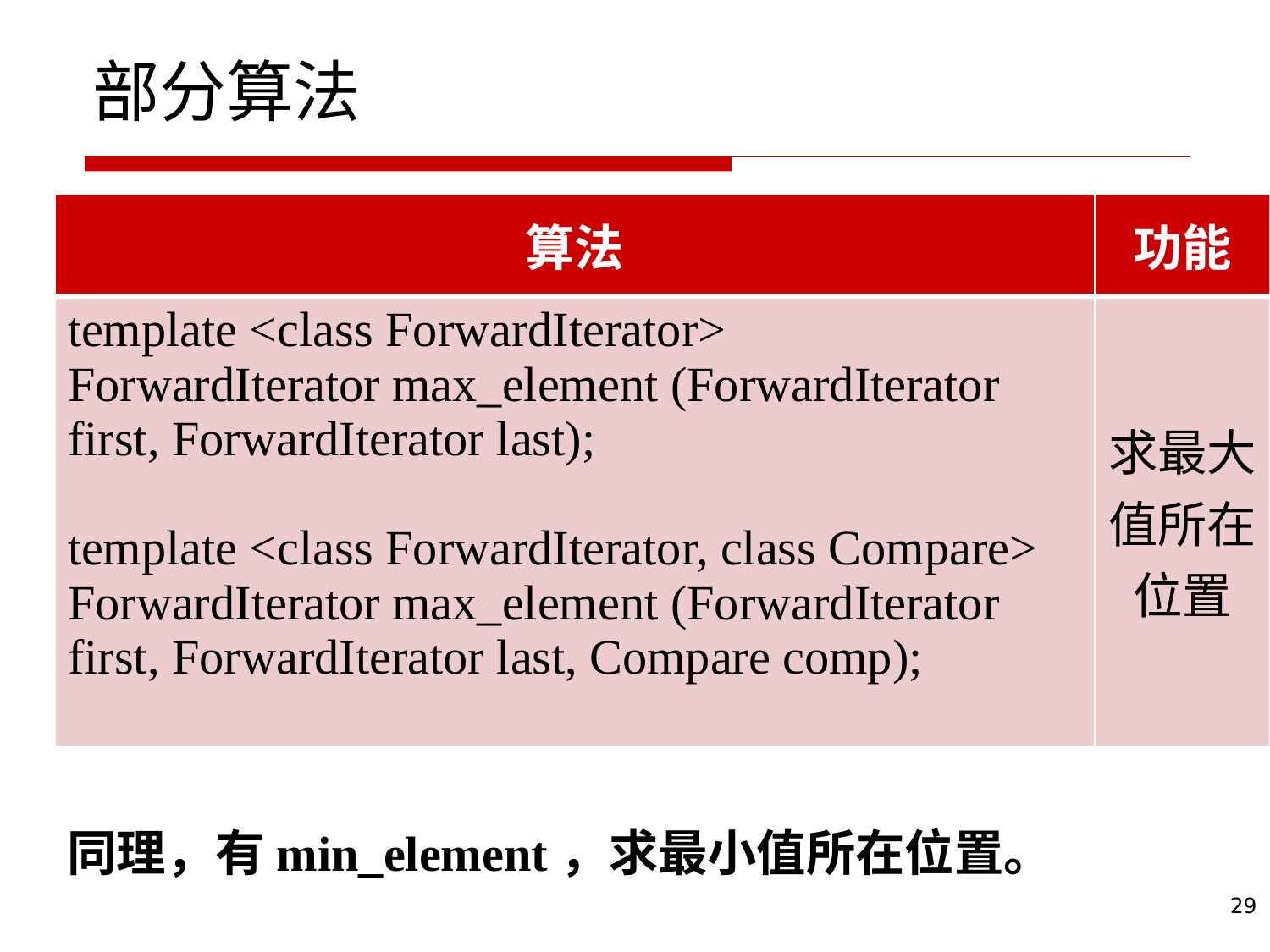

# 部分算法
| 算法 | 功能 |
| --- | --- |
| template <class ForwardIterator> ForwardIterator max\_element (ForwardIterator first, ForwardIterator last); template <class ForwardIterator, class Compare> ForwardIterator max\_element (ForwardIterator first, ForwardIterator last, Compare comp); | 求最大值所在位置 |
同理，有min_element，求最小值所在位置。
29